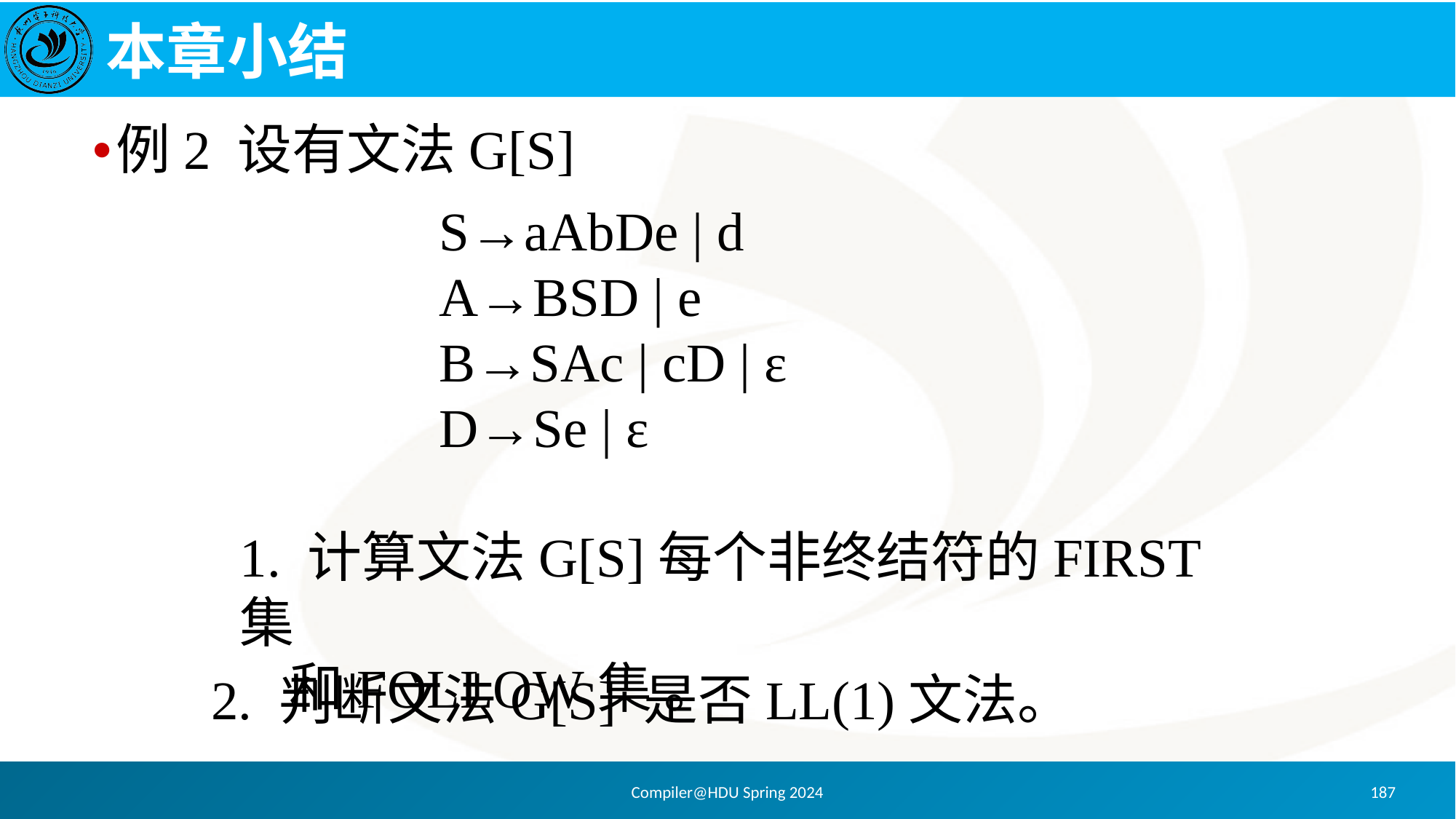

# 本章小结
例2 设有文法G[S]
S→aAbDe | d
A→BSD | e
B→SAc | cD | ε
D→Se | ε
1. 计算文法G[S]每个非终结符的FIRST集
   和FOLLOW集 。
2. 判断文法G[S] 是否LL(1)文法。
Compiler@HDU Spring 2024
187